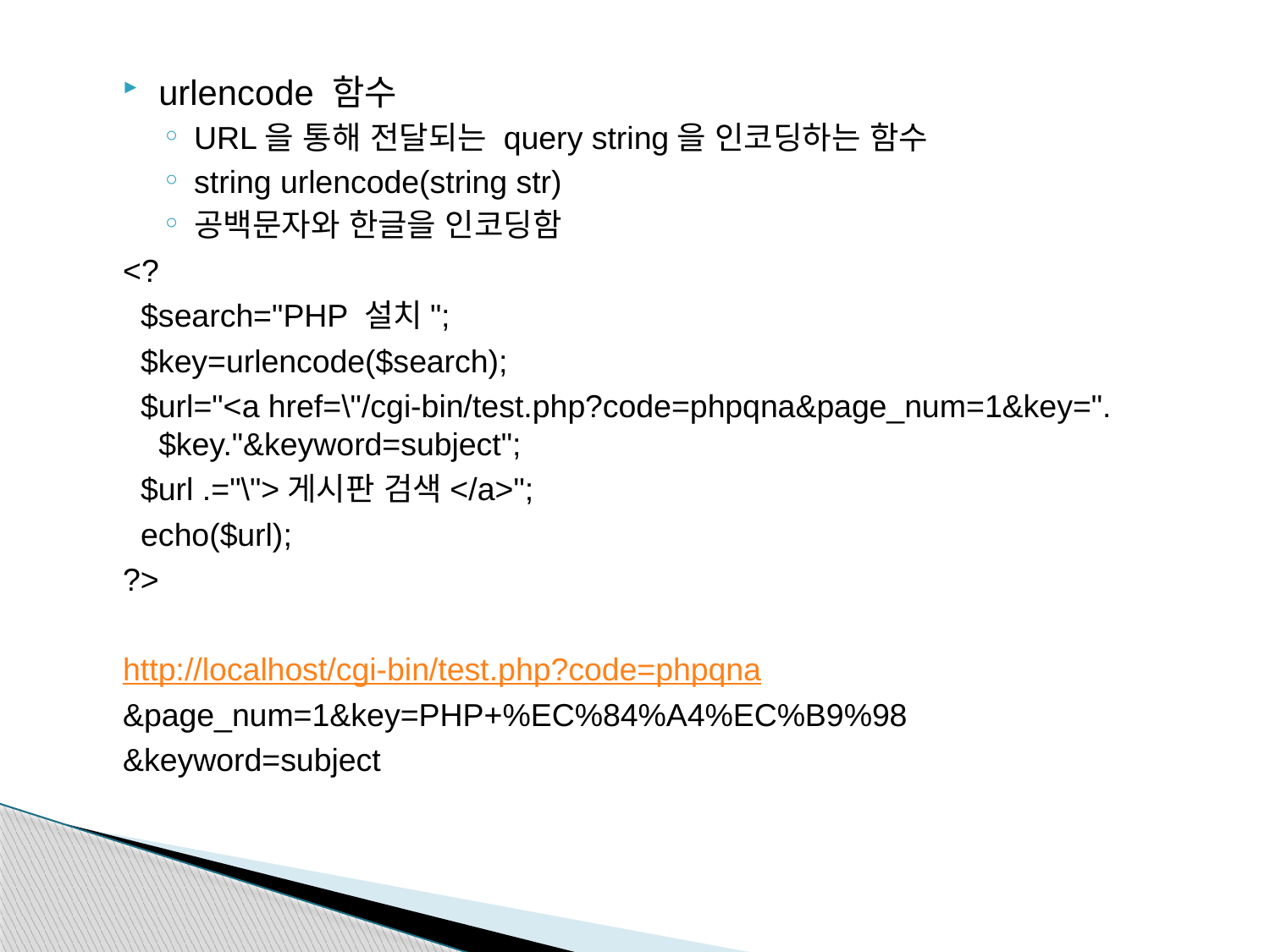

urlencode 함수
URL을 통해 전달되는 query string을 인코딩하는 함수
string urlencode(string str)
공백문자와 한글을 인코딩함
<?
  $search="PHP 설치";
  $key=urlencode($search);
  $url="<a href=\"/cgi-bin/test.php?code=phpqna&page_num=1&key=".$key."&keyword=subject";
  $url .="\">게시판 검색</a>";
  echo($url);
?>

http://localhost/cgi-bin/test.php?code=phpqna
&page_num=1&key=PHP+%EC%84%A4%EC%B9%98
&keyword=subject